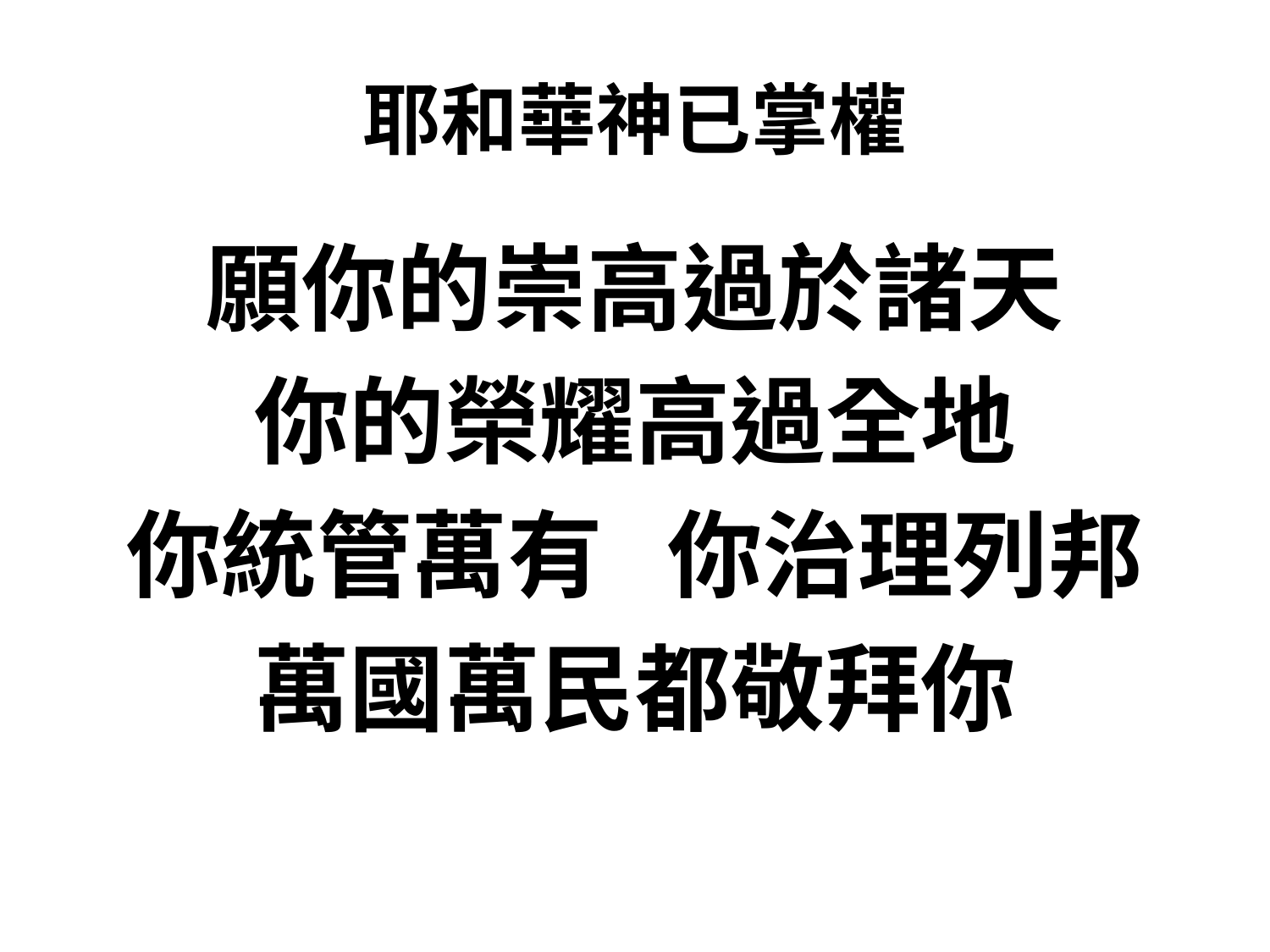

# 耶和華神已掌權
願你的崇高過於諸天
你的榮耀高過全地
你統管萬有   你治理列邦
萬國萬民都敬拜你